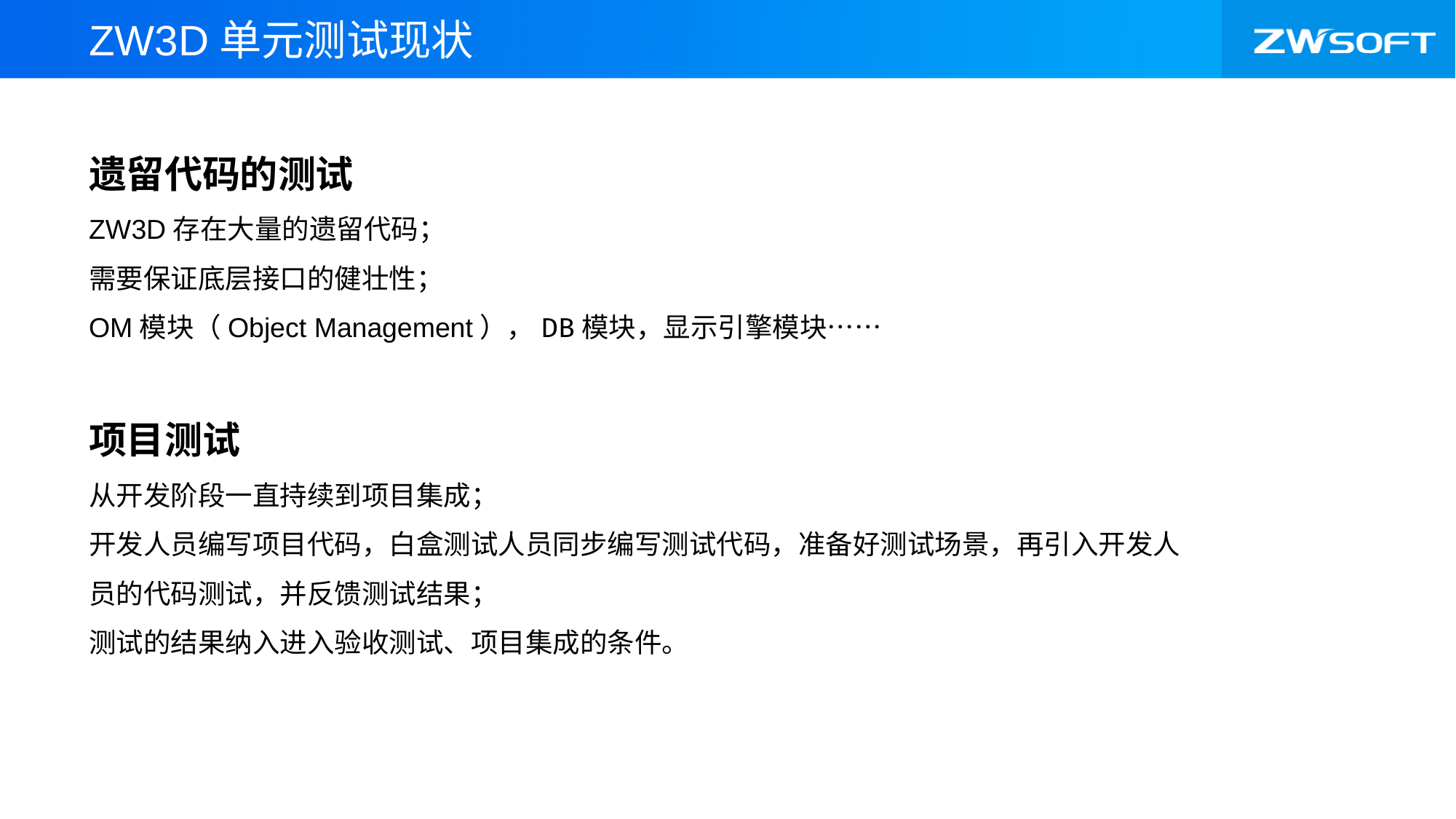

ZW3D单元测试现状
遗留代码的测试
ZW3D存在大量的遗留代码；
需要保证底层接口的健壮性；
OM模块（Object Management），DB模块，显示引擎模块……
项目测试
从开发阶段一直持续到项目集成；
开发人员编写项目代码，白盒测试人员同步编写测试代码，准备好测试场景，再引入开发人员的代码测试，并反馈测试结果；
测试的结果纳入进入验收测试、项目集成的条件。